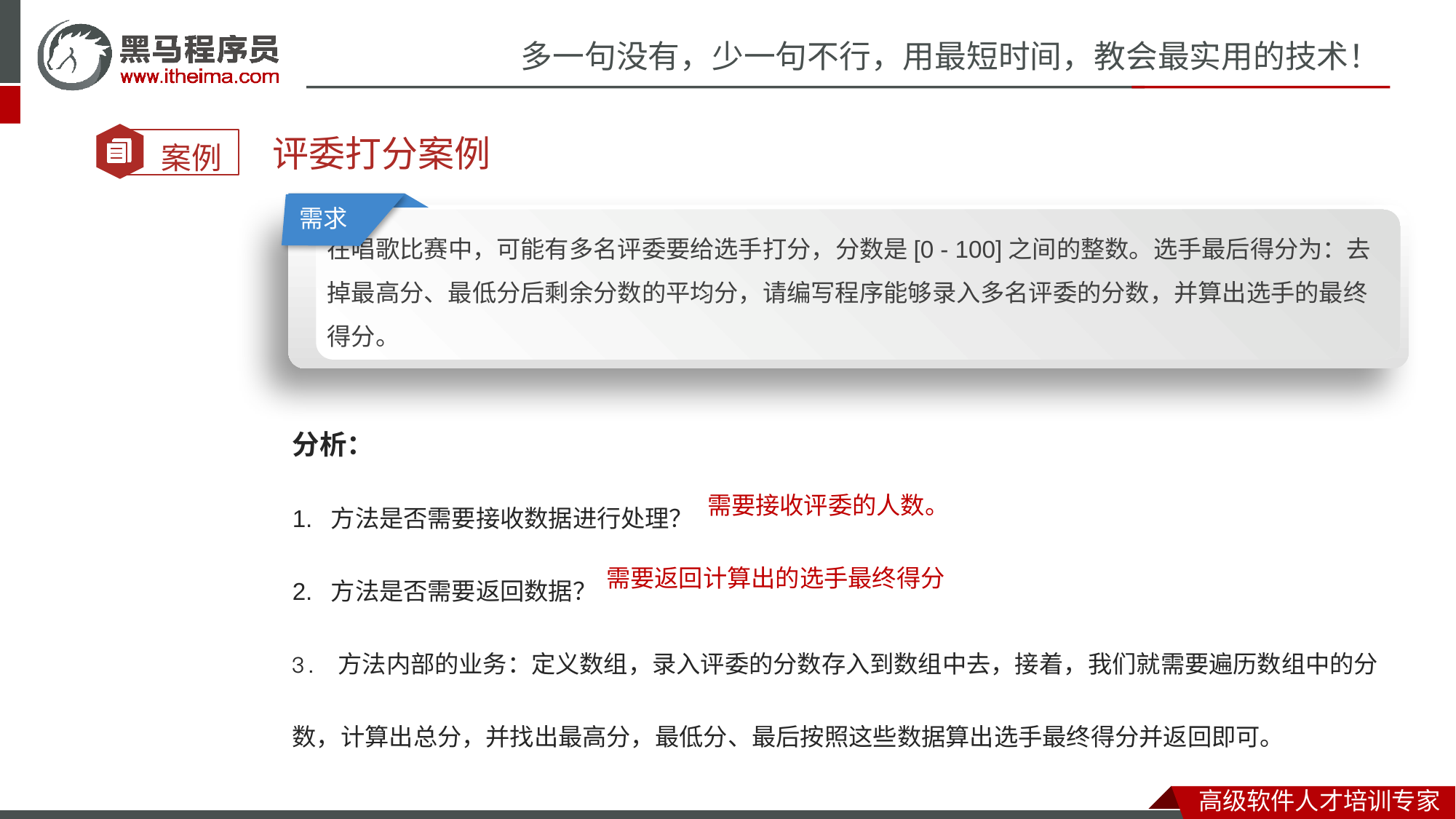

评委打分案例

需求

在唱歌比赛中，可能有多名评委要给选手打分，分数是[0 - 100]之间的整数。选手最后得分为：去掉最高分、最低分后剩余分数的平均分，请编写程序能够录入多名评委的分数，并算出选手的最终得分。
分析：
 方法是否需要接收数据进行处理？
 方法是否需要返回数据？
3. 方法内部的业务：定义数组，录入评委的分数存入到数组中去，接着，我们就需要遍历数组中的分数，计算出总分，并找出最高分，最低分、最后按照这些数据算出选手最终得分并返回即可。

需要接收评委的人数。
需要返回计算出的选手最终得分